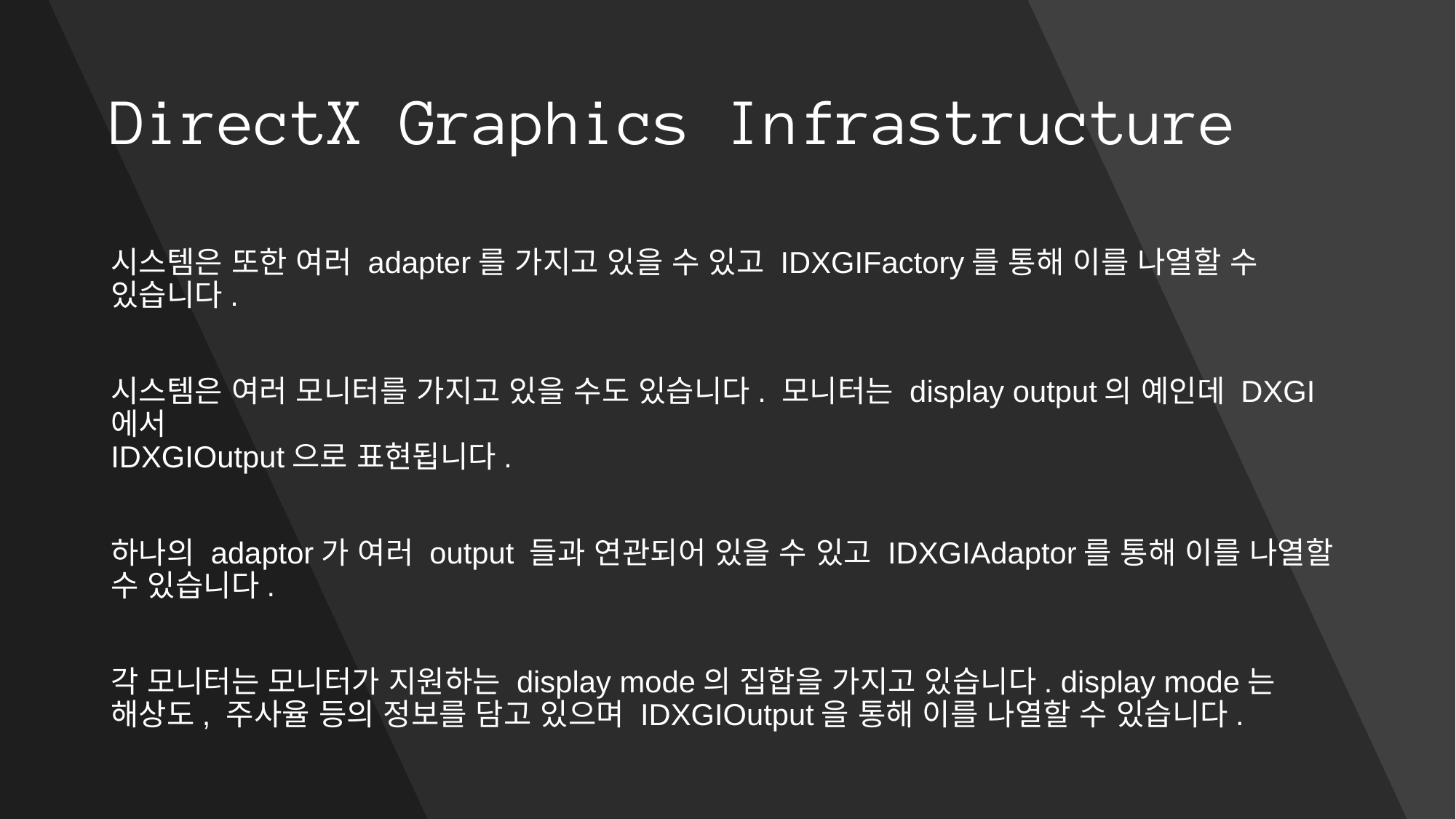

# DirectX Graphics Infrastructure
시스템은 또한 여러 adapter를 가지고 있을 수 있고 IDXGIFactory를 통해 이를 나열할 수 있습니다.

시스템은 여러 모니터를 가지고 있을 수도 있습니다. 모니터는 display output의 예인데 DXGI에서
IDXGIOutput으로 표현됩니다.

하나의 adaptor가 여러 output 들과 연관되어 있을 수 있고 IDXGIAdaptor를 통해 이를 나열할 수 있습니다.

각 모니터는 모니터가 지원하는 display mode의 집합을 가지고 있습니다. display mode는 해상도, 주사율 등의 정보를 담고 있으며 IDXGIOutput을 통해 이를 나열할 수 있습니다.